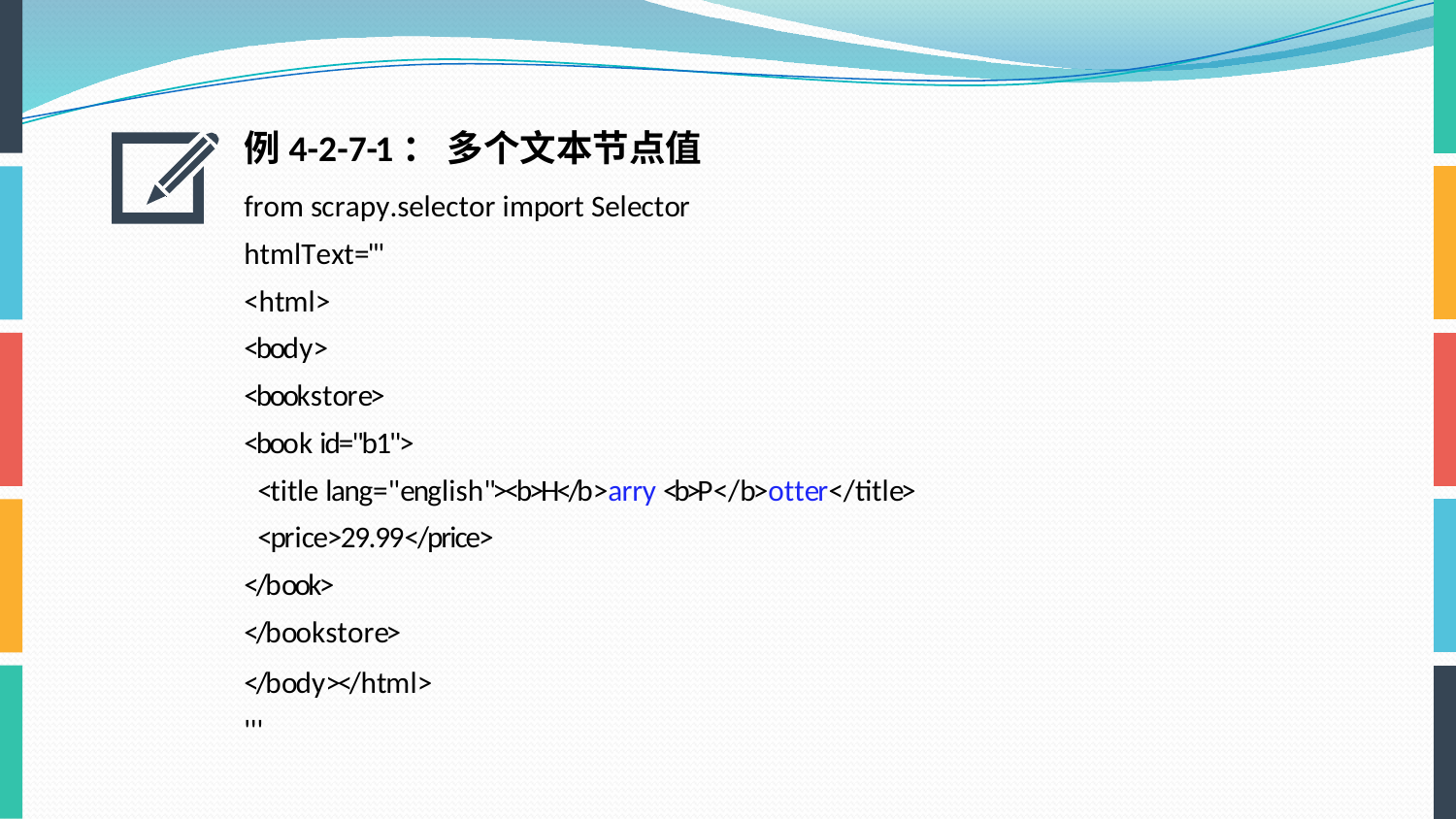

例4-2-7-1： 多个文本节点值

from scrapy.selector import Selector
htmlText='''
<html>
<body>
<bookstore>
<book id="b1">
<title lang="english"><b>H</b>arry <b>P</b>otter</title>
<price>29.99</price>
</book>
</bookstore>
</body></html> '''